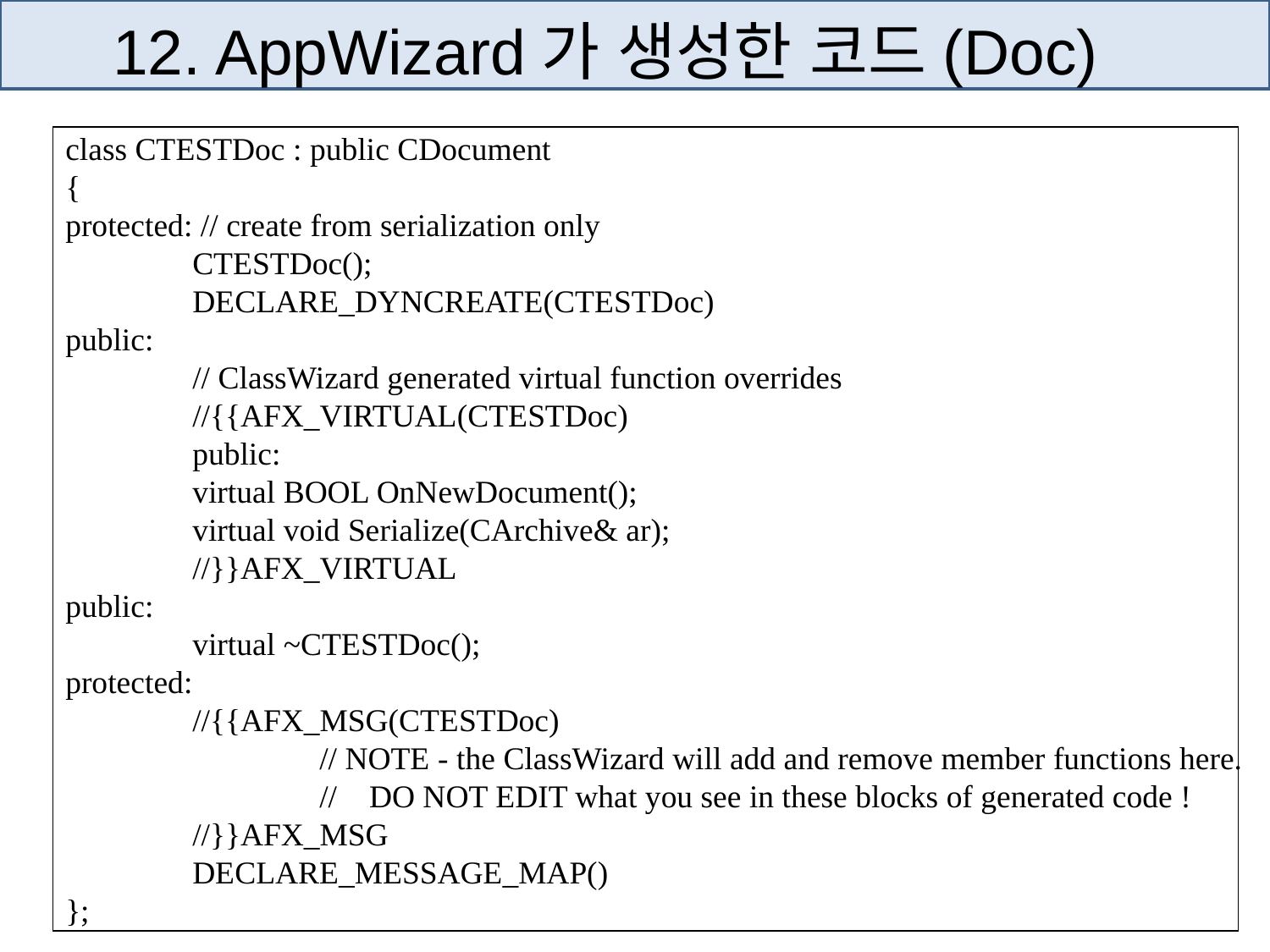

# 12. AppWizard가 생성한 코드(Doc)
class CTESTDoc : public CDocument
{
protected: // create from serialization only
	CTESTDoc();
	DECLARE_DYNCREATE(CTESTDoc)
public:
	// ClassWizard generated virtual function overrides
	//{{AFX_VIRTUAL(CTESTDoc)
	public:
	virtual BOOL OnNewDocument();
	virtual void Serialize(CArchive& ar);
	//}}AFX_VIRTUAL
public:
	virtual ~CTESTDoc();
protected:
	//{{AFX_MSG(CTESTDoc)
		// NOTE - the ClassWizard will add and remove member functions here.
		//    DO NOT EDIT what you see in these blocks of generated code !
	//}}AFX_MSG
	DECLARE_MESSAGE_MAP()
};